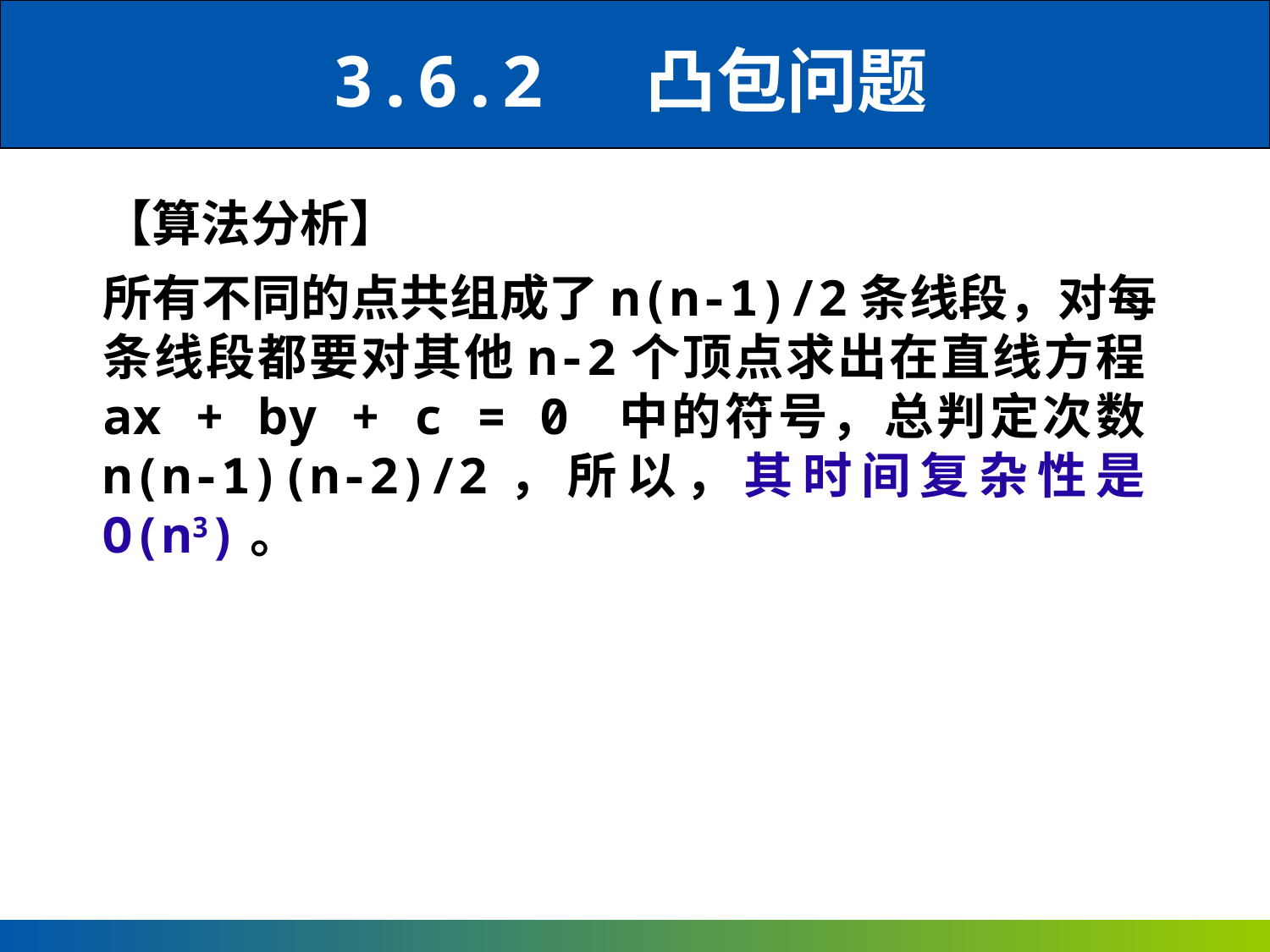

3.6.2  凸包问题
【算法分析】
所有不同的点共组成了n(n-1)/2条线段，对每条线段都要对其他n-2个顶点求出在直线方程ax + by + c = 0 中的符号，总判定次数n(n-1)(n-2)/2，所以，其时间复杂性是O(n3)。